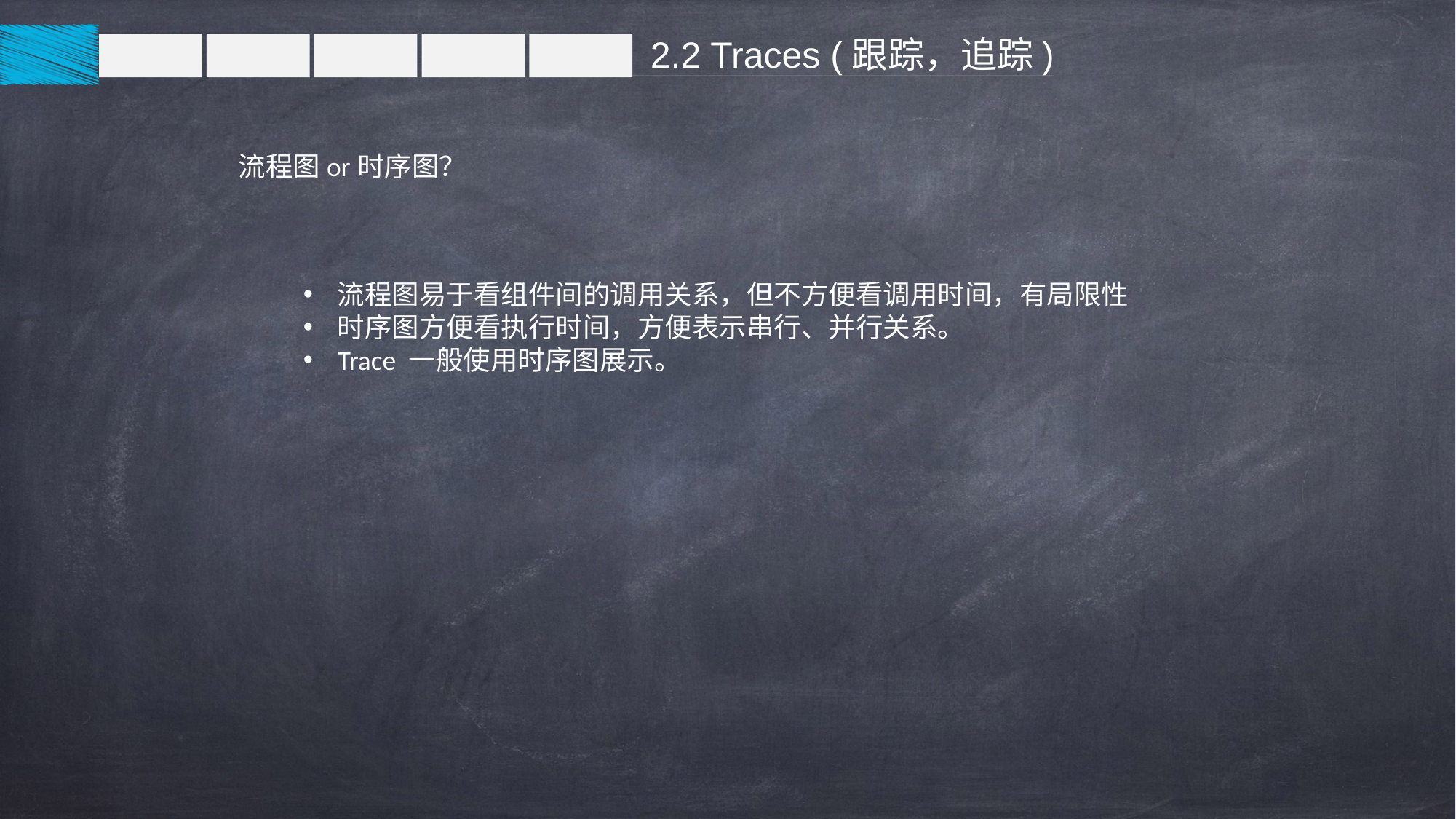

2.2 Traces (跟踪，追踪)

    流程图or时序图？
流程图易于看组件间的调用关系，但不方便看调用时间，有局限性
时序图方便看执行时间，方便表示串行、并行关系。
Trace 一般使用时序图展示。